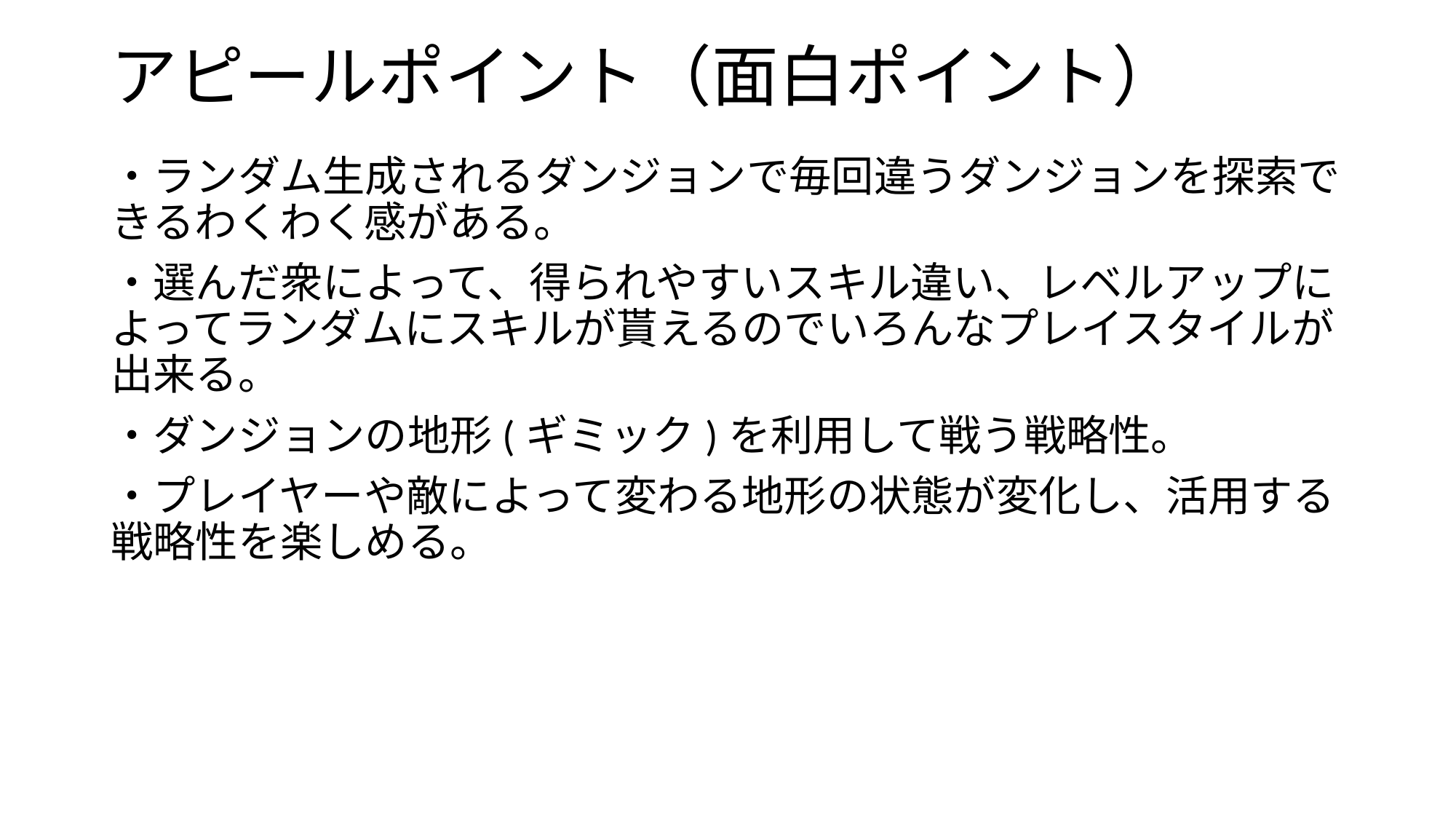

# アピールポイント（面白ポイント）
・ランダム生成されるダンジョンで毎回違うダンジョンを探索できるわくわく感がある。
・選んだ衆によって、得られやすいスキル違い、レベルアップによってランダムにスキルが貰えるのでいろんなプレイスタイルが出来る。
・ダンジョンの地形(ギミック)を利用して戦う戦略性。
・プレイヤーや敵によって変わる地形の状態が変化し、活用する戦略性を楽しめる。